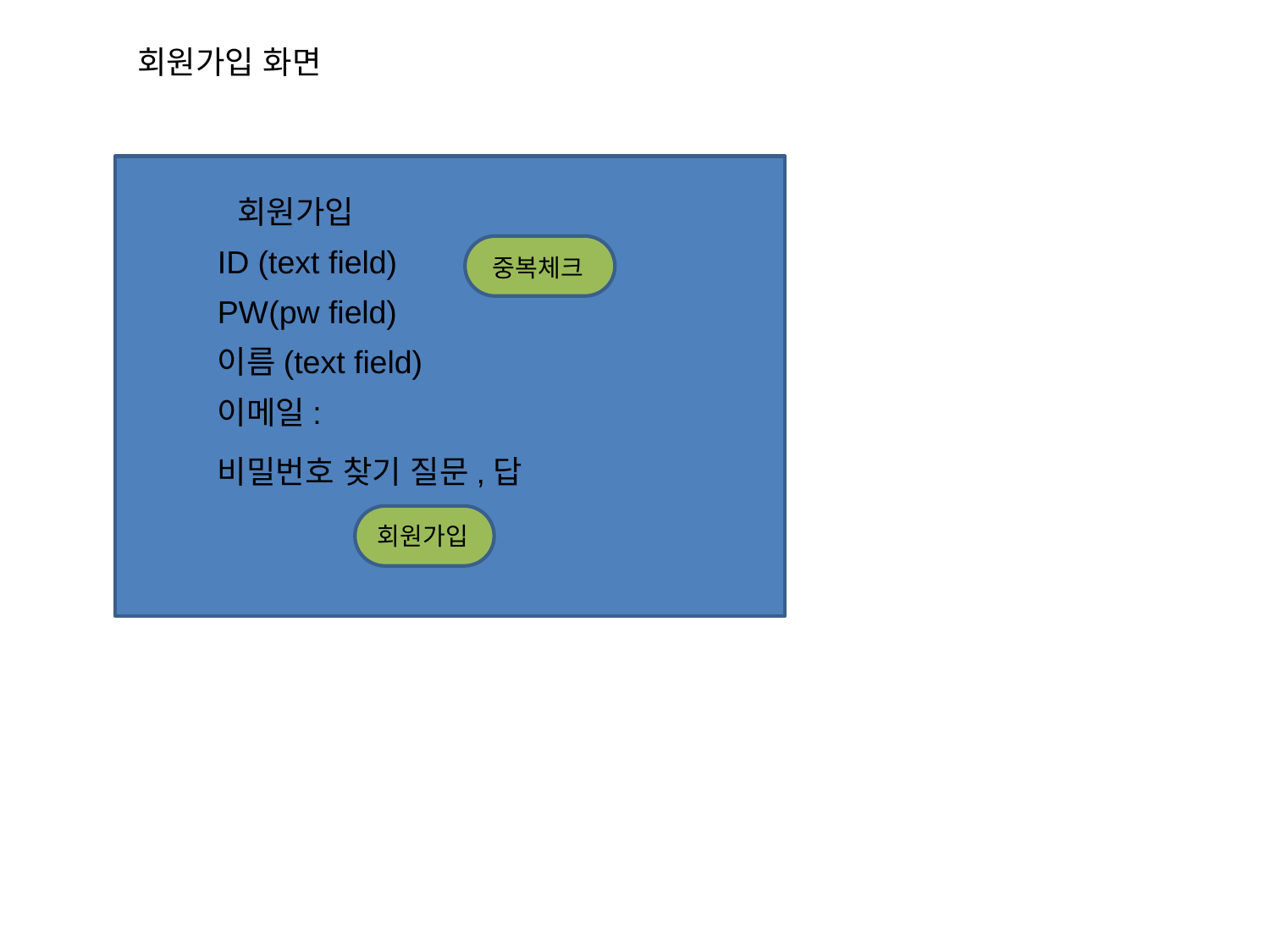

회원가입 화면

회원가입
ID (text field)

중복체크
PW(pw field)
이름(text field)
이메일:
비밀번호 찾기 질문,답

회원가입